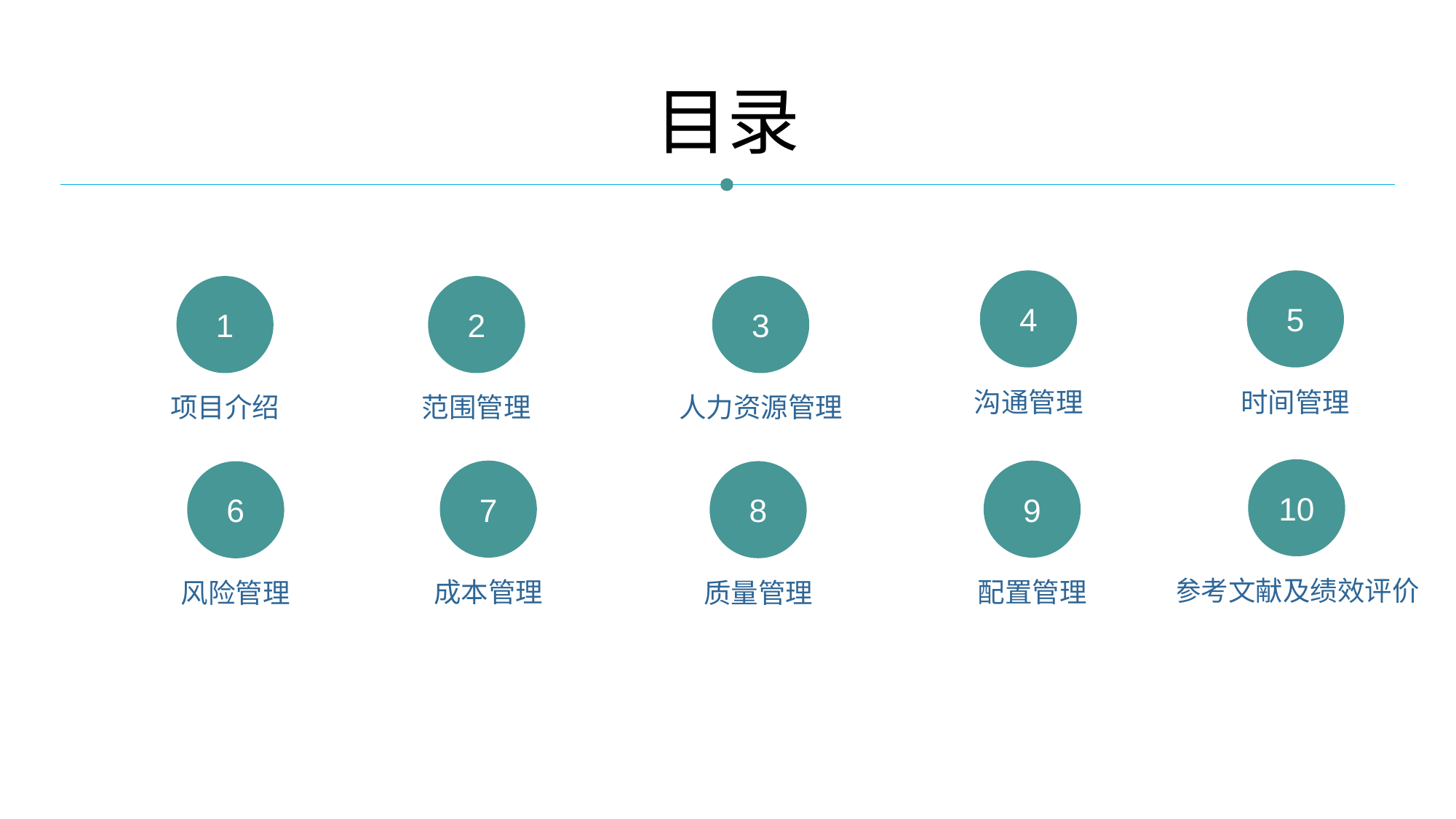

目录

4
沟通管理
5
时间管理
1
项目介绍
2
范围管理
3
人力资源管理
10
参考文献及绩效评价
7
成本管理
9
配置管理
8
质量管理
6
风险管理